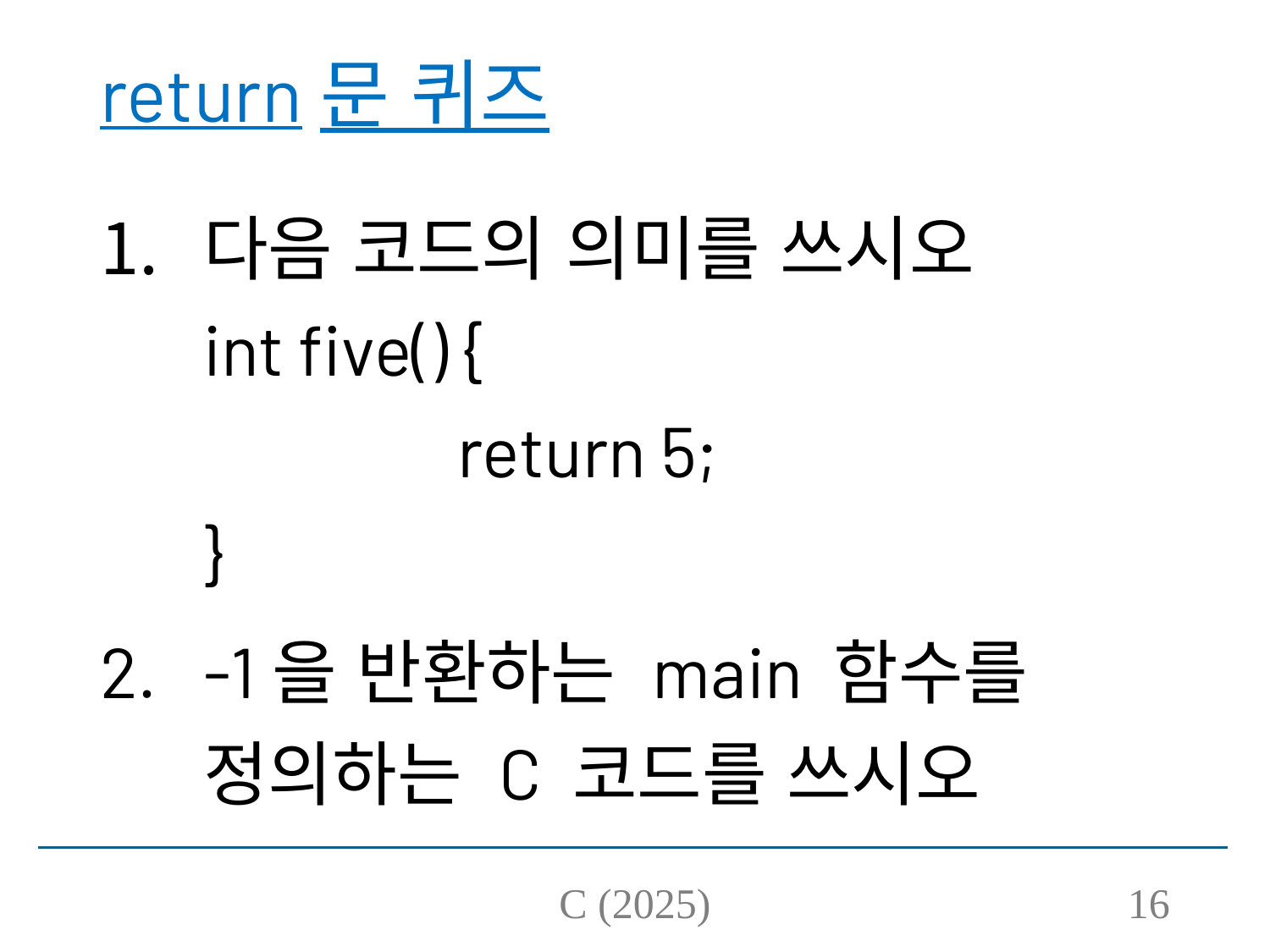

# return문 퀴즈
다음 코드의 의미를 쓰시오
int five() {
		return 5;
}
-1을 반환하는 main 함수를 정의하는 C 코드를 쓰시오

C (2025)
16